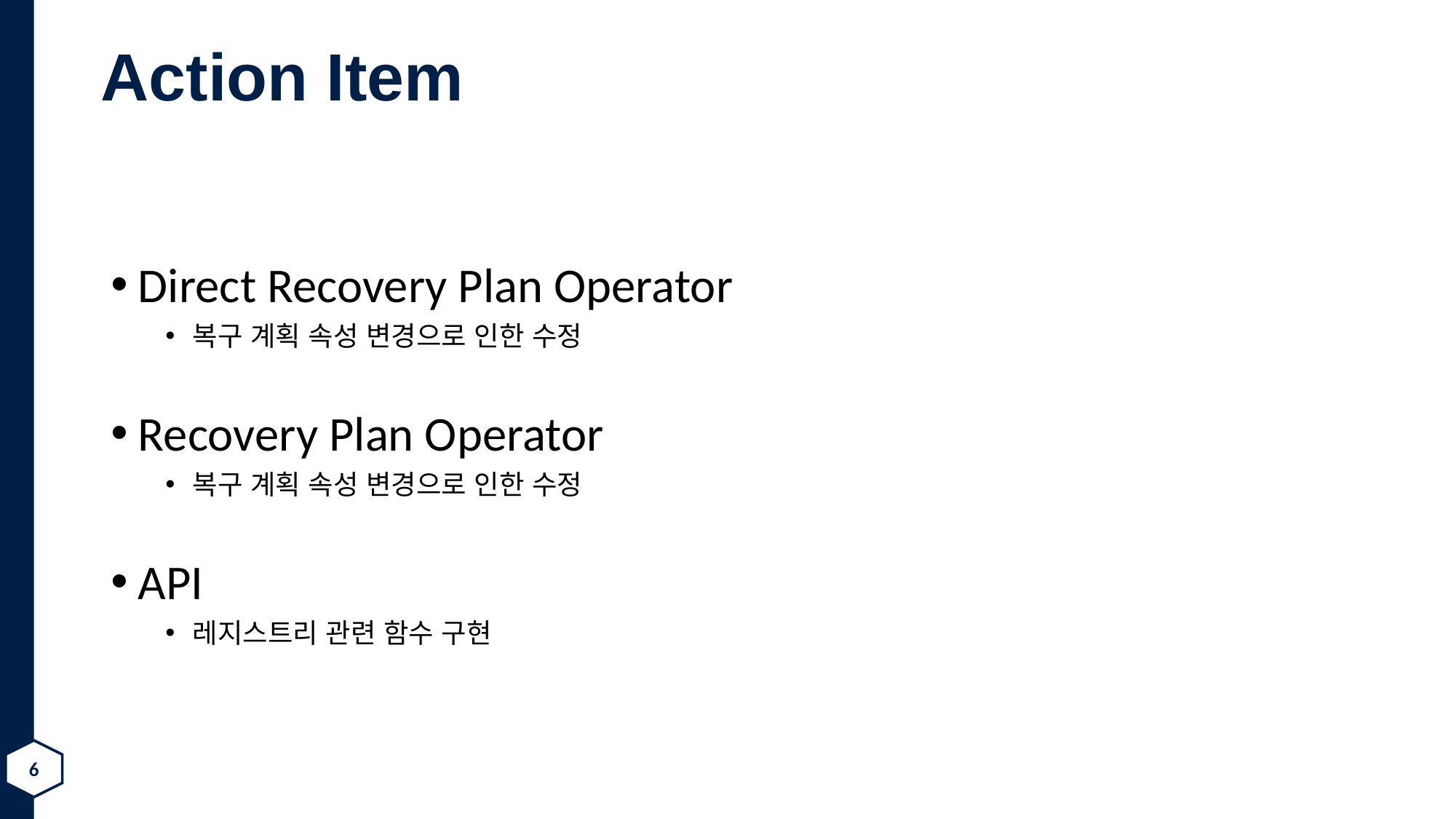

# Action Item
Direct Recovery Plan Operator
복구 계획 속성 변경으로 인한 수정

Recovery Plan Operator
복구 계획 속성 변경으로 인한 수정

API
레지스트리 관련 함수 구현